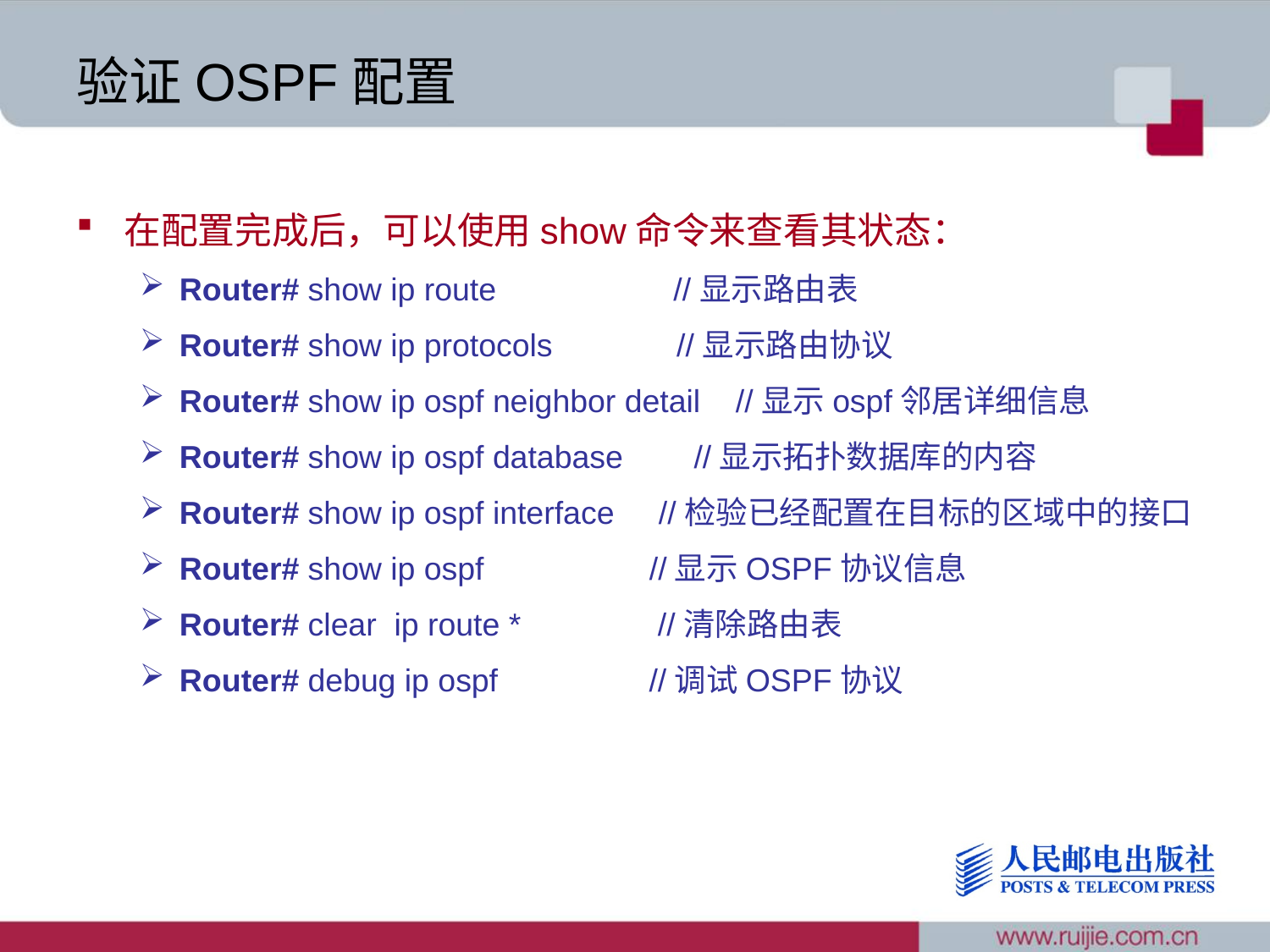

# 验证OSPF配置
在配置完成后，可以使用show命令来查看其状态：
Router# show ip route                    //显示路由表
Router# show ip protocols              //显示路由协议
Router# show ip ospf neighbor detail    //显示ospf邻居详细信息
Router# show ip ospf database        //显示拓扑数据库的内容
Router# show ip ospf interface     //检验已经配置在目标的区域中的接口
Router# show ip ospf  	          //显示OSPF协议信息
Router# clear  ip route *	           //清除路由表
Router# debug ip ospf 	          //调试OSPF协议